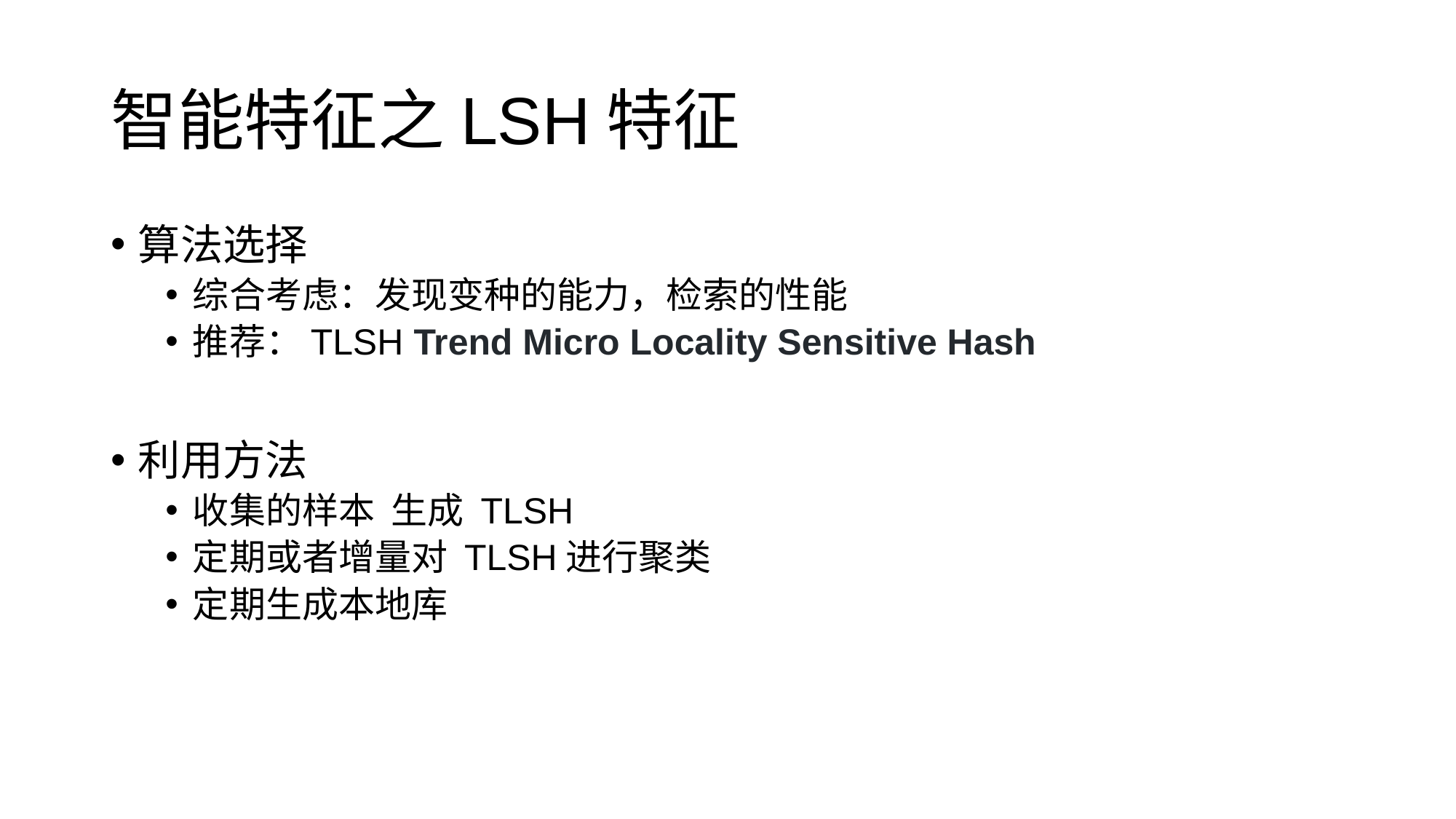

# 智能特征之LSH特征
算法选择
综合考虑：发现变种的能力，检索的性能
推荐：TLSH Trend Micro Locality Sensitive Hash

利用方法
收集的样本  生成 TLSH
定期或者增量对 TLSH进行聚类
定期生成本地库